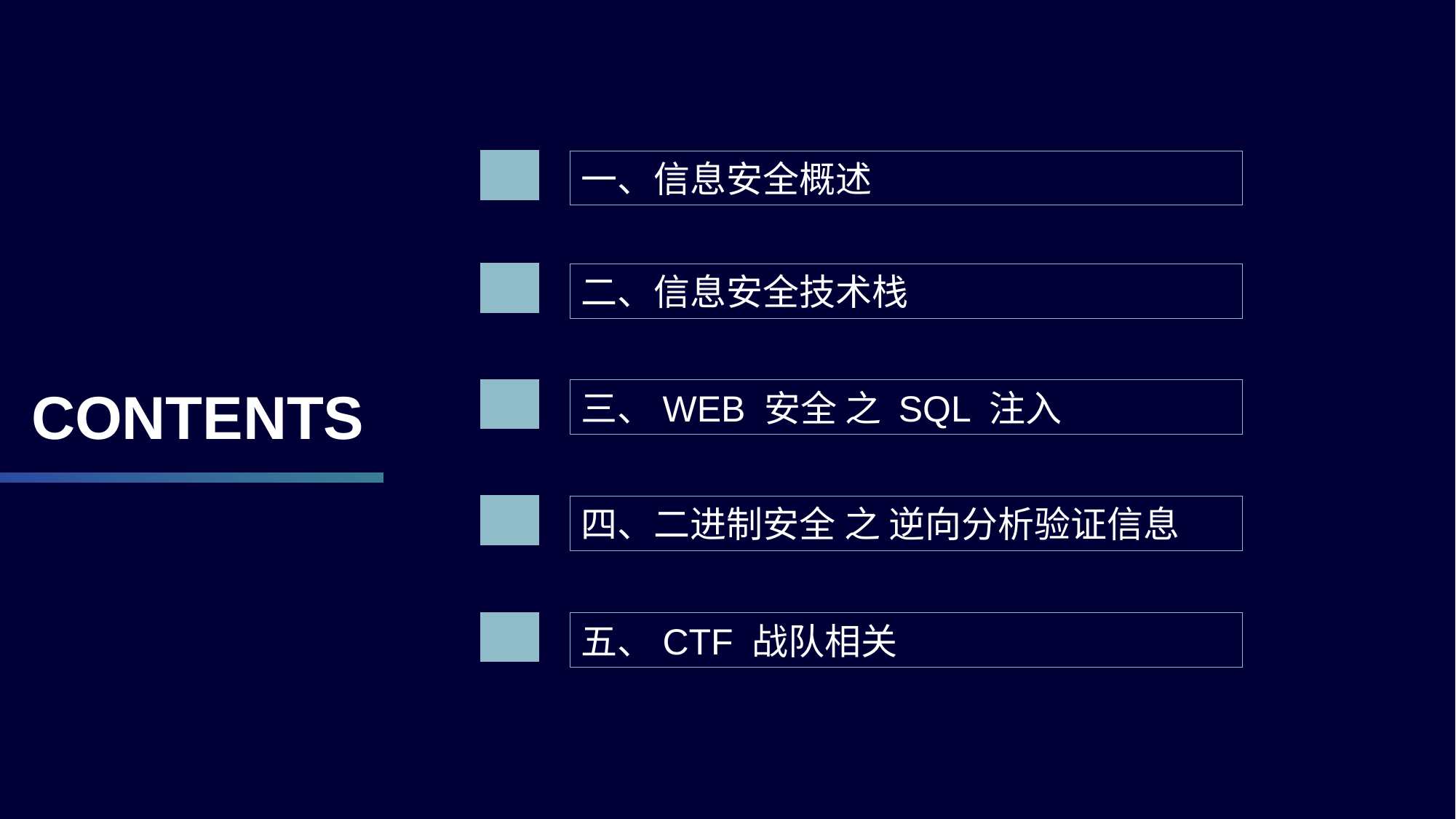

一、信息安全概述

二、信息安全技术栈
CONTENTS

三、WEB 安全 之 SQL 注入

四、二进制安全 之 逆向分析验证信息

五、CTF 战队相关